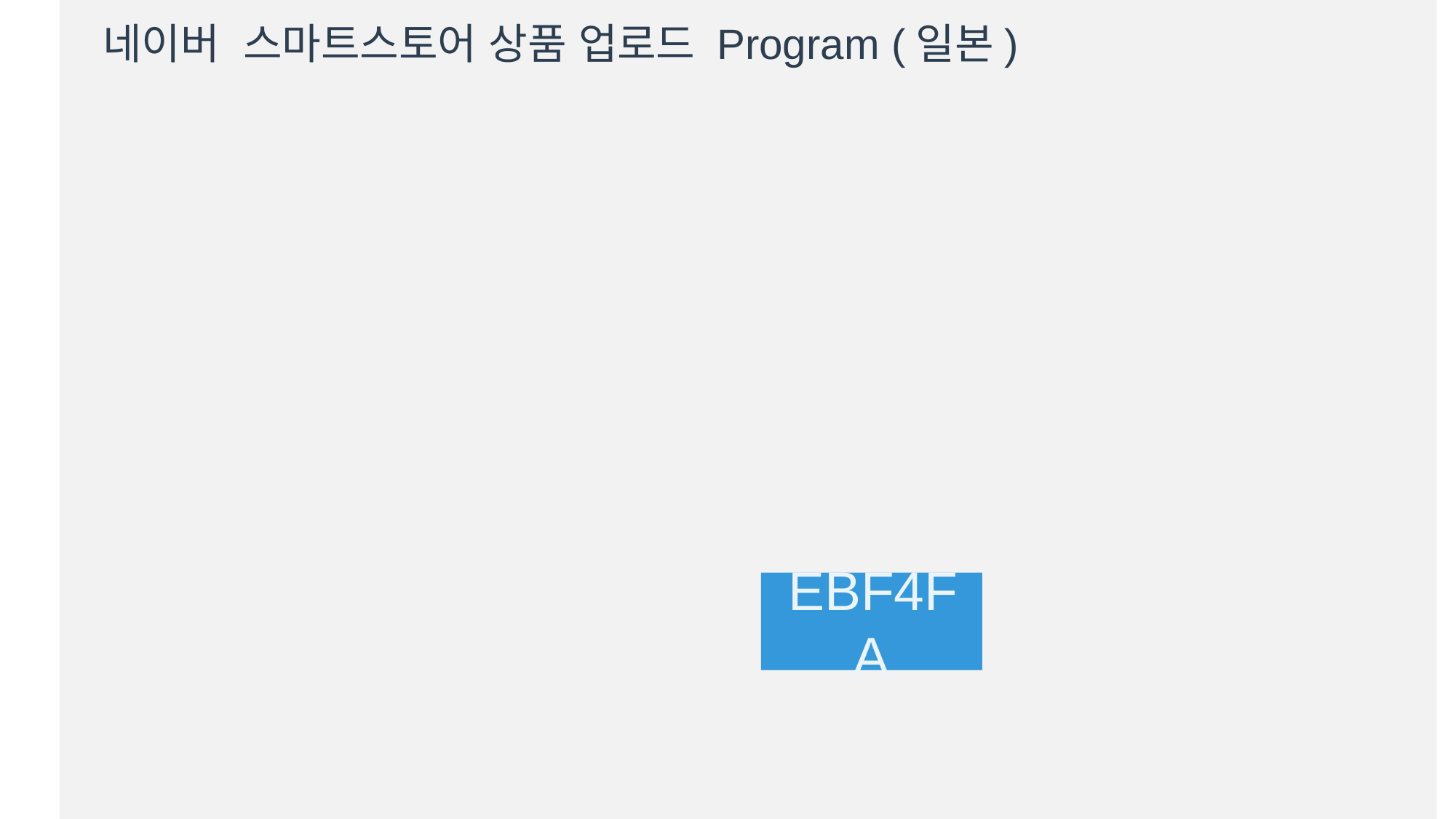

네이버  스마트스토어 상품 업로드 Program (일본)
EBF4FA